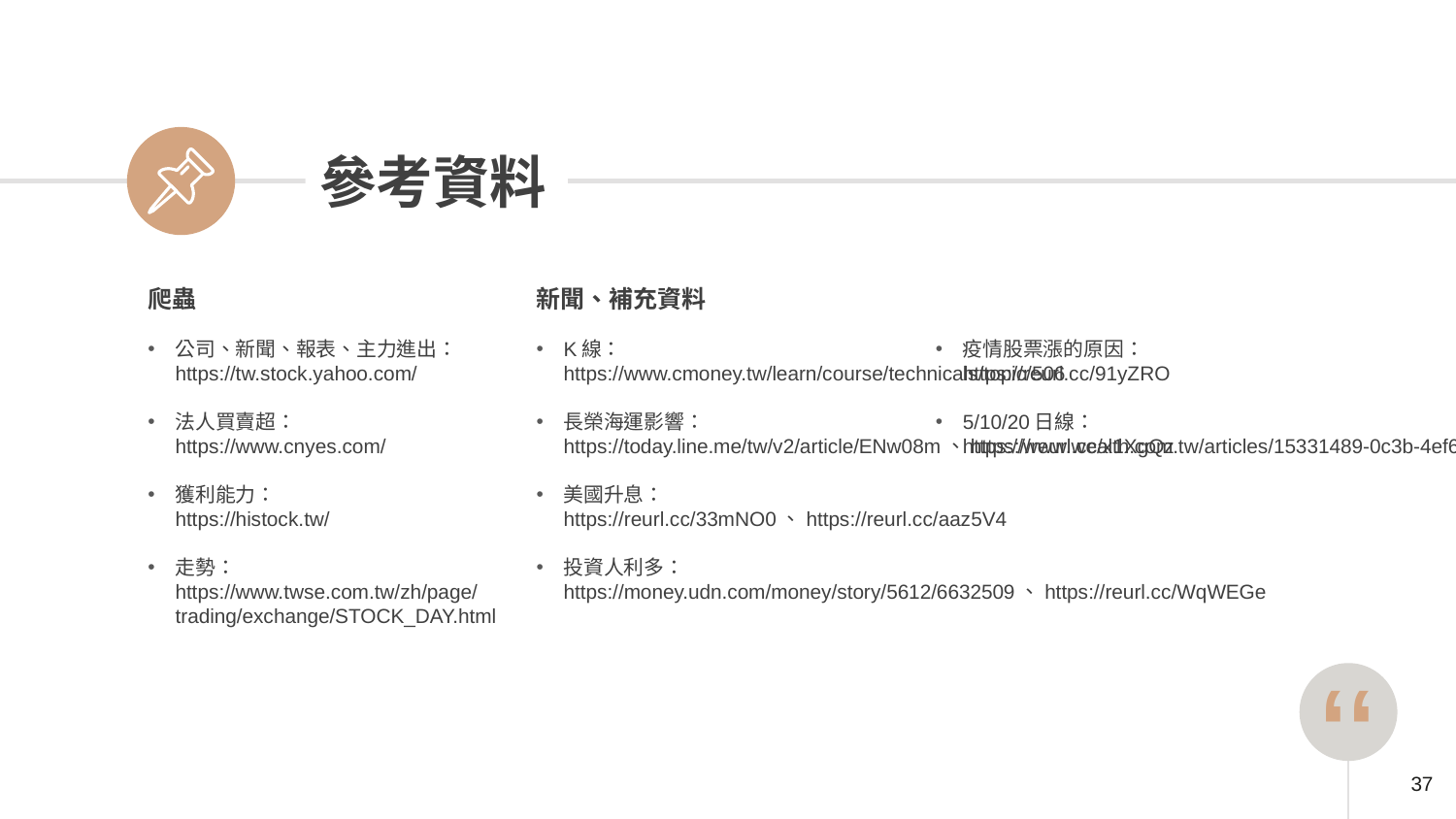

# 參考資料
爬蟲
公司、新聞、報表、主力進出：
https://tw.stock.yahoo.com/
法人買賣超：
https://www.cnyes.com/
獲利能力：
https://histock.tw/
走勢：
https://www.twse.com.tw/zh/page/trading/exchange/STOCK_DAY.html
新聞、補充資料
K線：
https://www.cmoney.tw/learn/course/technicals/topic/506
長榮海運影響：
https://today.line.me/tw/v2/article/ENw08m、https://reurl.cc/x1XgQz
美國升息：
https://reurl.cc/33mNO0、https://reurl.cc/aaz5V4
投資人利多：
https://money.udn.com/money/story/5612/6632509、https://reurl.cc/WqWEGe
疫情股票漲的原因：
https://reurl.cc/91yZRO
5/10/20日線：
https://www.wealth.com.tw/articles/15331489-0c3b-4ef6-a197-0c5262784872

,,
37